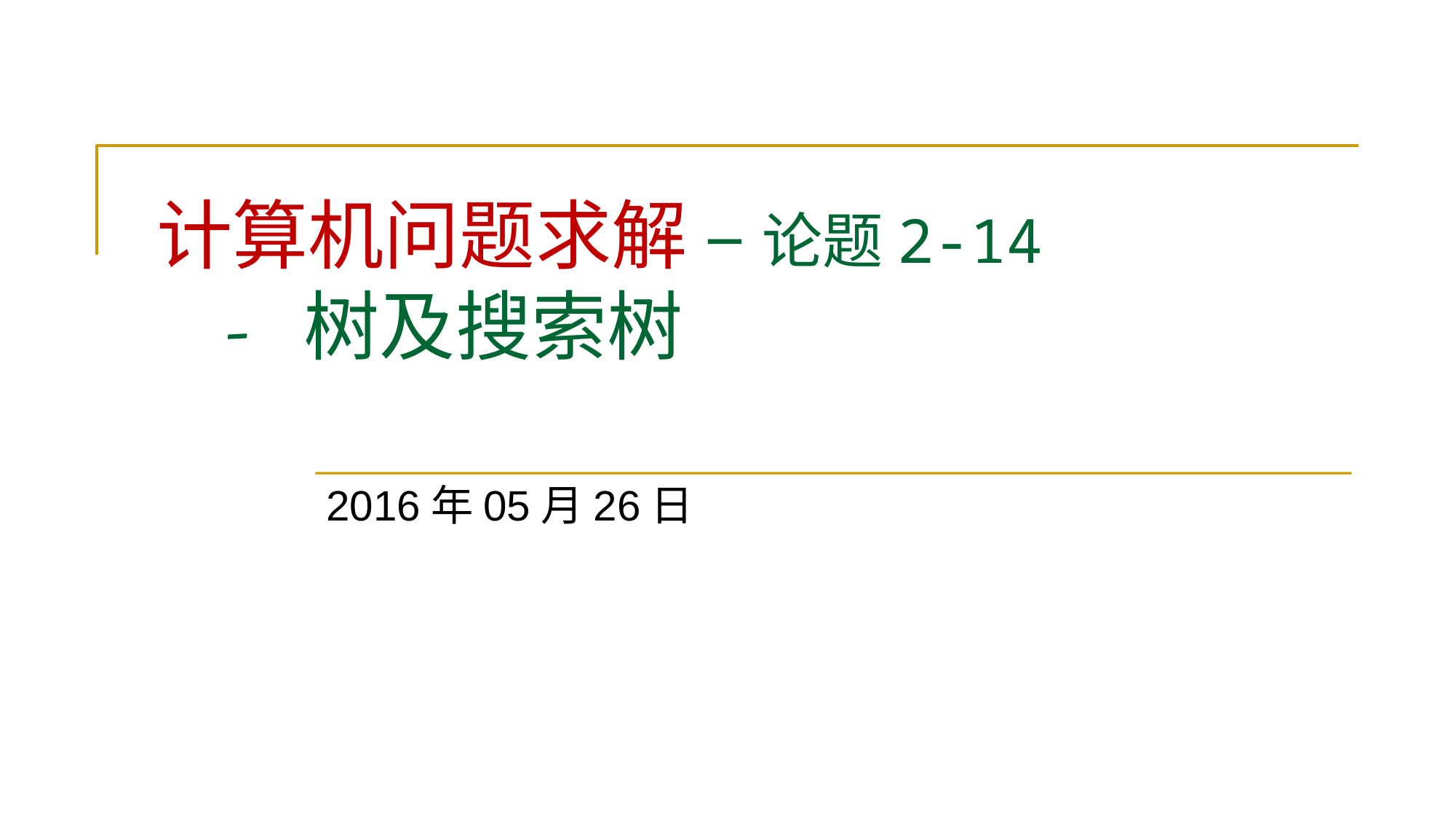

# 计算机问题求解 – 论题2-14 -  树及搜索树
2016年05月26日